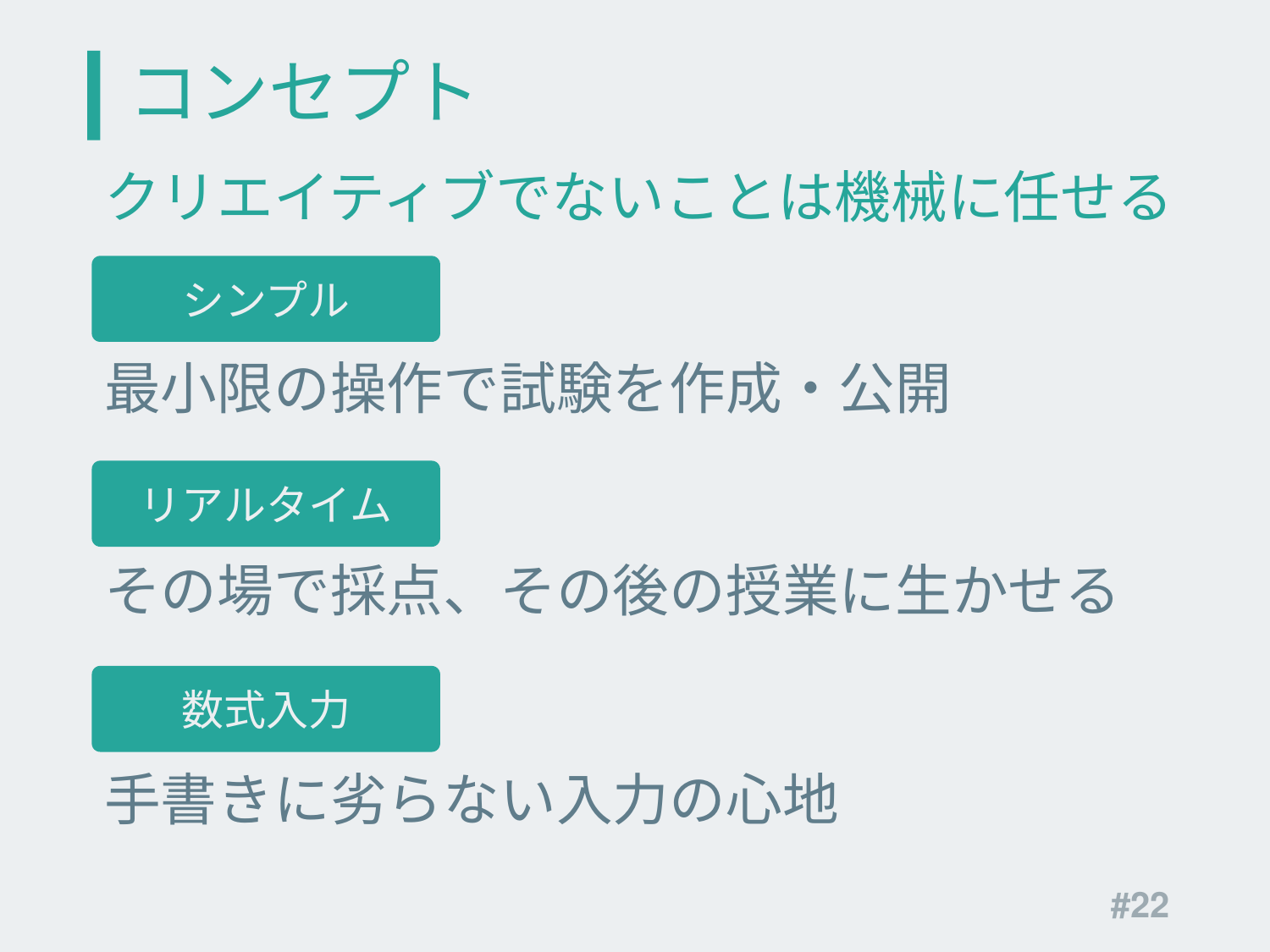

# コンセプト
クリエイティブでないことは機械に任せる
シンプル
最小限の操作で試験を作成・公開
リアルタイム
その場で採点、その後の授業に生かせる
数式入力
手書きに劣らない入力の心地
#22